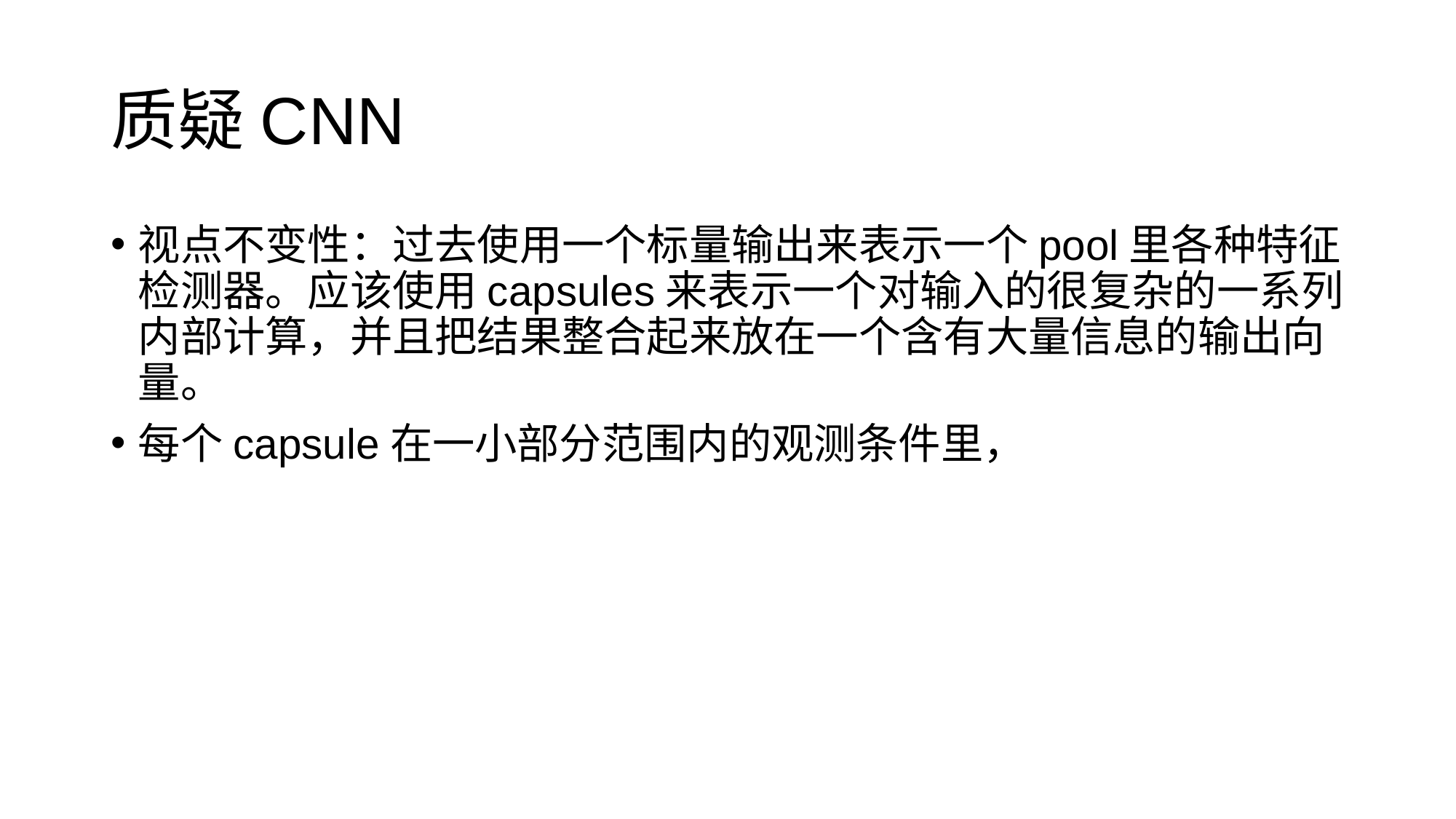

# 质疑CNN
视点不变性：过去使用一个标量输出来表示一个pool里各种特征检测器。应该使用capsules来表示一个对输入的很复杂的一系列内部计算，并且把结果整合起来放在一个含有大量信息的输出向量。
每个capsule在一小部分范围内的观测条件里，